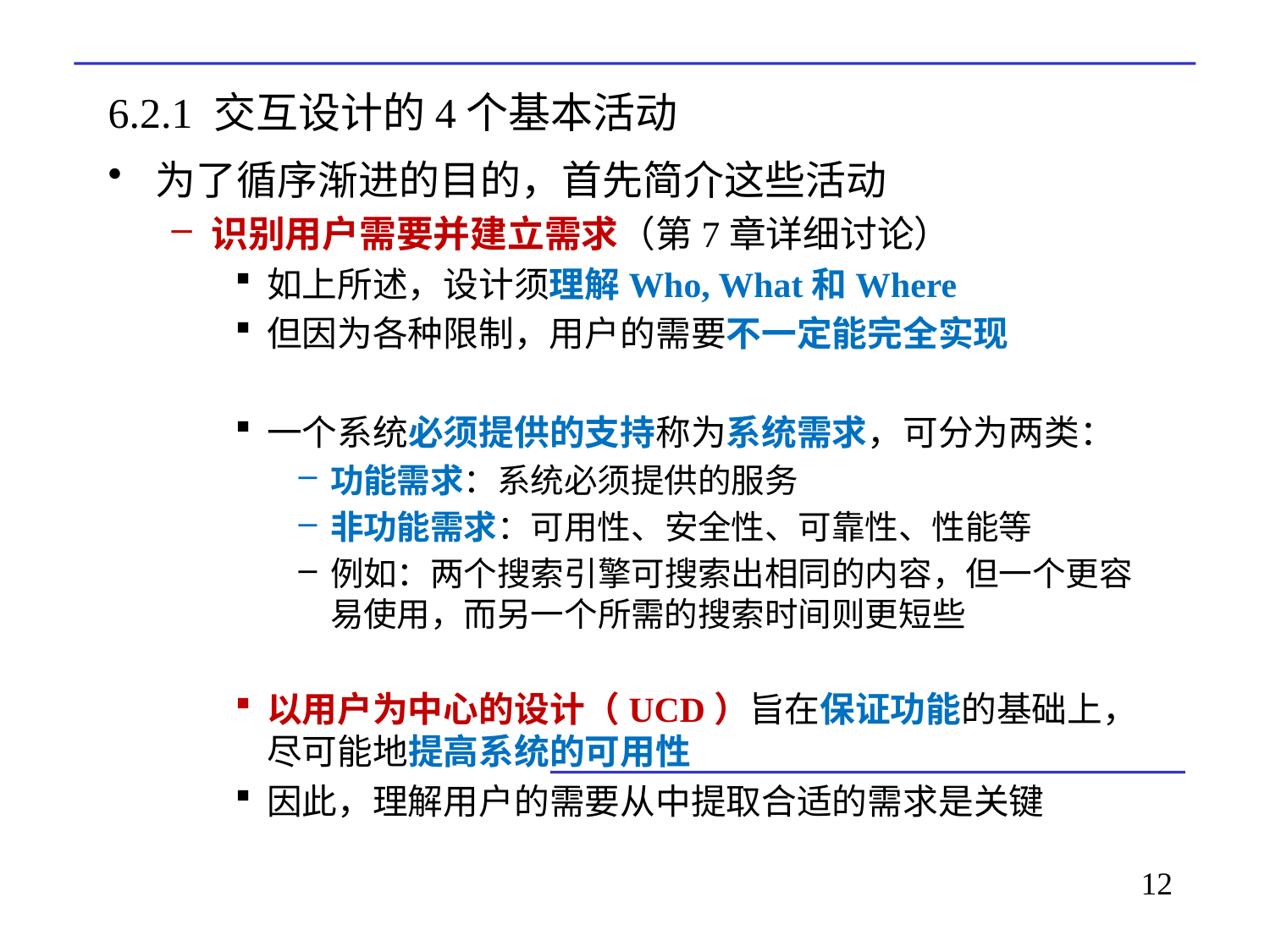

# 6.2.1 交互设计的4个基本活动
为了循序渐进的目的，首先简介这些活动
识别用户需要并建立需求（第7章详细讨论）
如上所述，设计须理解Who, What和Where
但因为各种限制，用户的需要不一定能完全实现

一个系统必须提供的支持称为系统需求，可分为两类：
功能需求：系统必须提供的服务
非功能需求：可用性、安全性、可靠性、性能等
例如：两个搜索引擎可搜索出相同的内容，但一个更容易使用，而另一个所需的搜索时间则更短些

以用户为中心的设计（UCD）旨在保证功能的基础上，尽可能地提高系统的可用性
因此，理解用户的需要从中提取合适的需求是关键
12